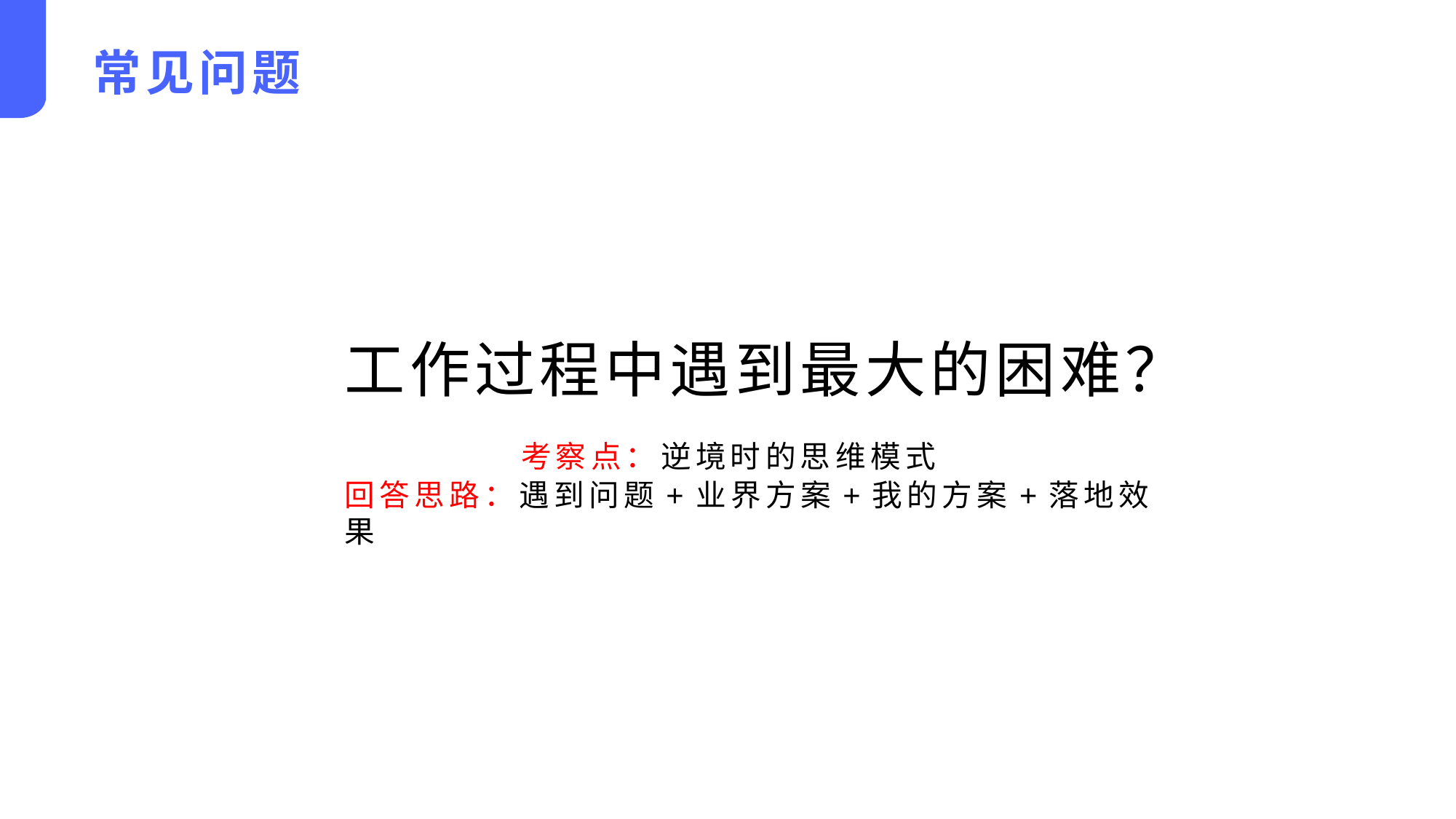

常见问题
工作过程中遇到最大的困难？
考察点：逆境时的思维模式
回答思路：遇到问题+业界方案+我的方案+落地效果